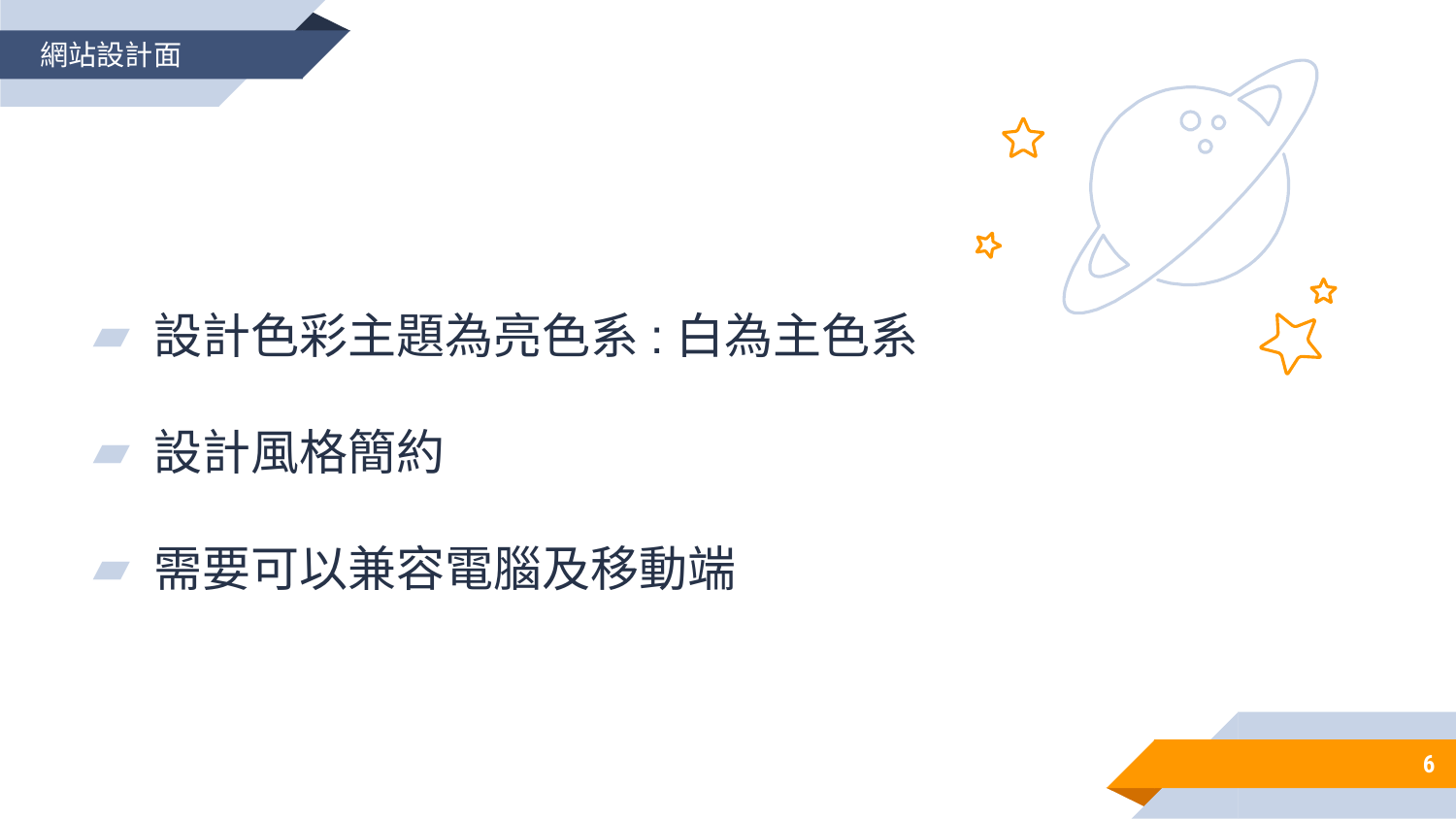

網站設計面

設計色彩主題為亮色系:白為主色系

設計風格簡約

需要可以兼容電腦及移動端

6